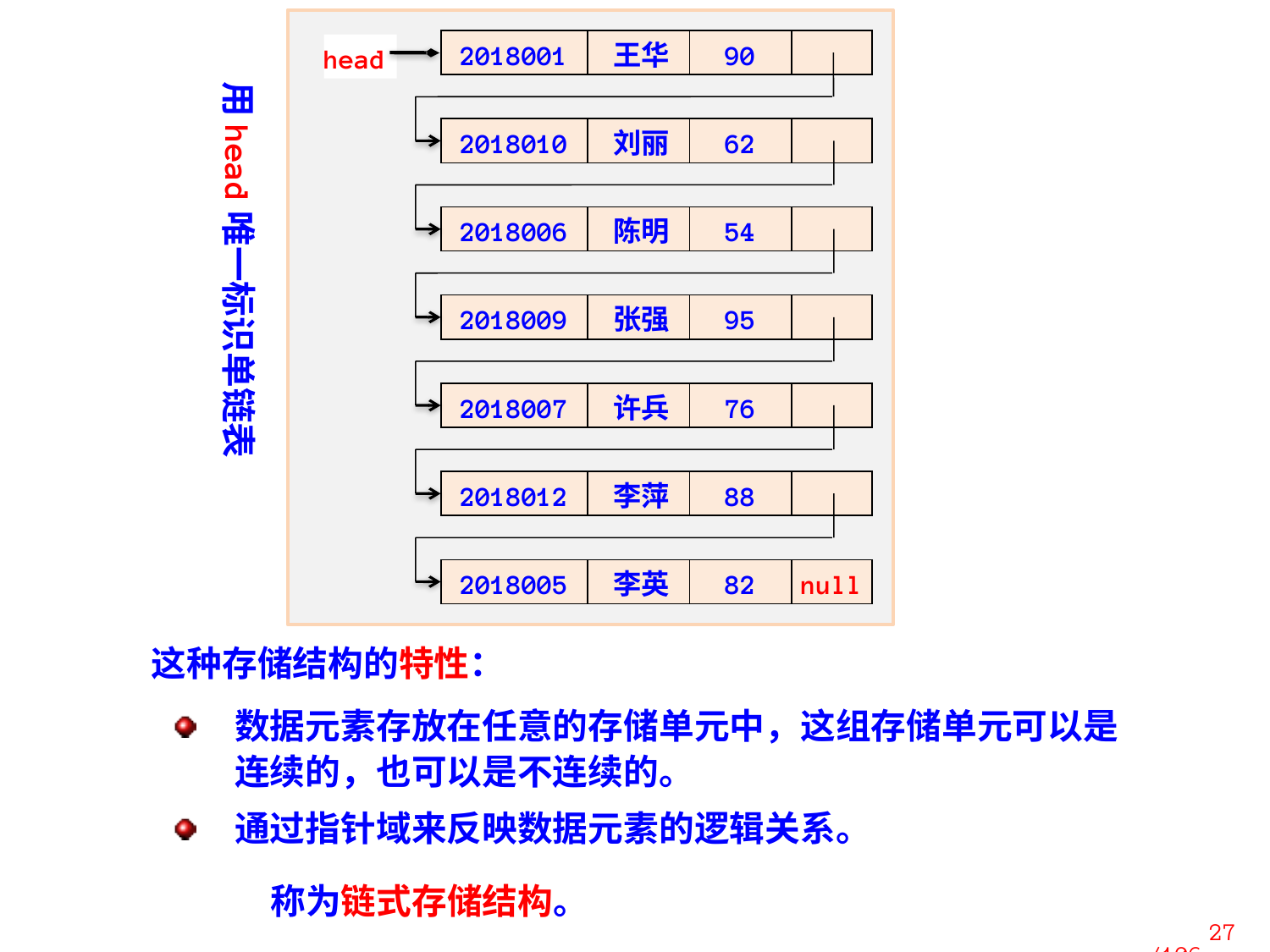

2018001
王华

90

head

2018010
刘丽

62

2018006
陈明

54

2018009
张强

95

2018007
许兵

76

2018012
李萍

88

2018005
李英

82
null

用head唯一标识单链表
这种存储结构的特性：
数据元素存放在任意的存储单元中，这组存储单元可以是连续的，也可以是不连续的。
通过指针域来反映数据元素的逻辑关系。
称为链式存储结构。
                 27/106